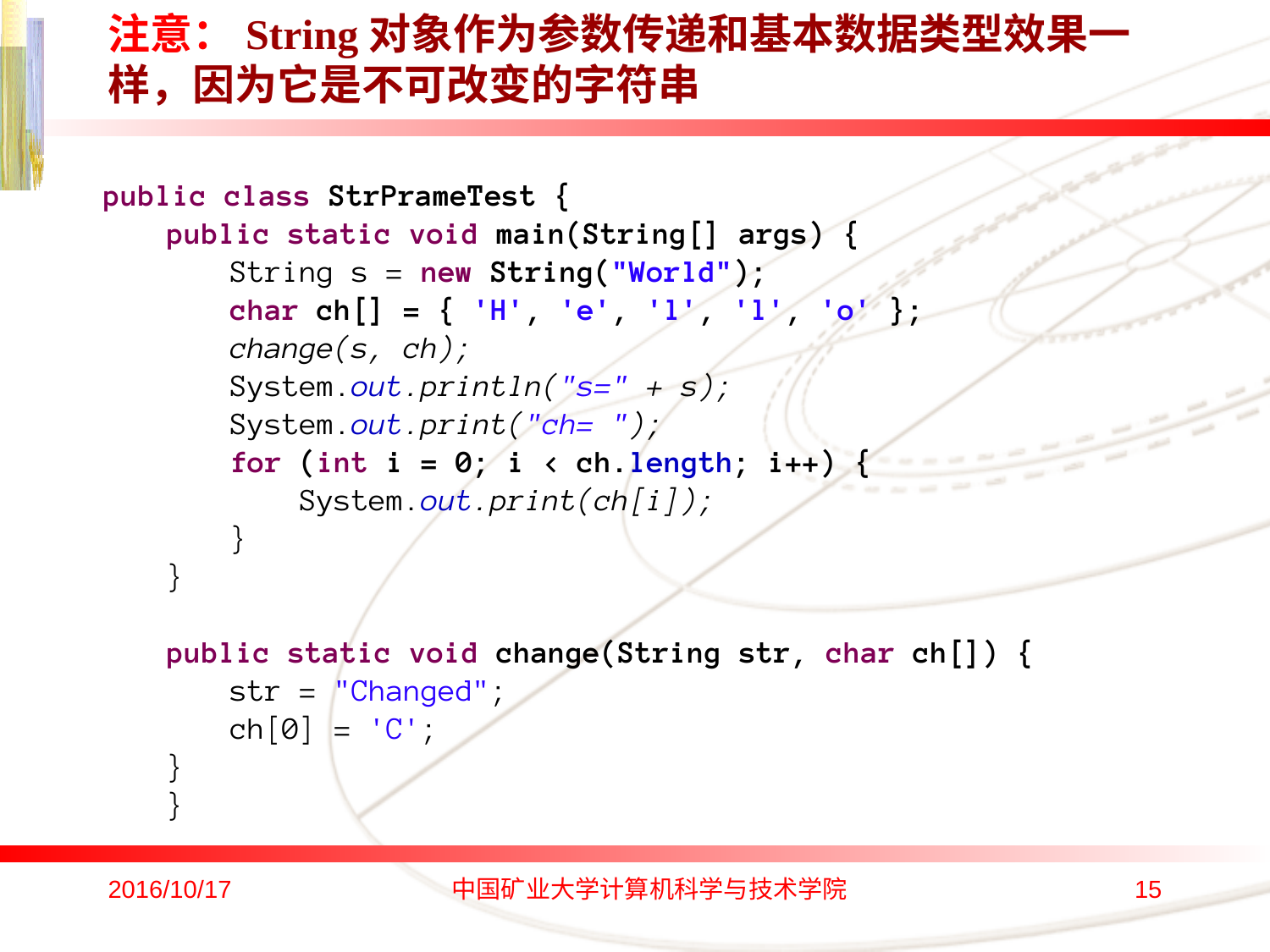

# 注意：String对象作为参数传递和基本数据类型效果一样，因为它是不可改变的字符串
public class StrPrameTest {
public static void main(String[] args) {
String s = new String("World");
char ch[] = { 'H', 'e', 'l', 'l', 'o' };
change(s, ch);
System.out.println("s=" + s);
System.out.print("ch= ");
for (int i = 0; i < ch.length; i++) {
    System.out.print(ch[i]);
}
}

public static void change(String str, char ch[]) {
str = "Changed";
ch[0] = 'C';
}
}
2016/10/17
中国矿业大学计算机科学与技术学院
15